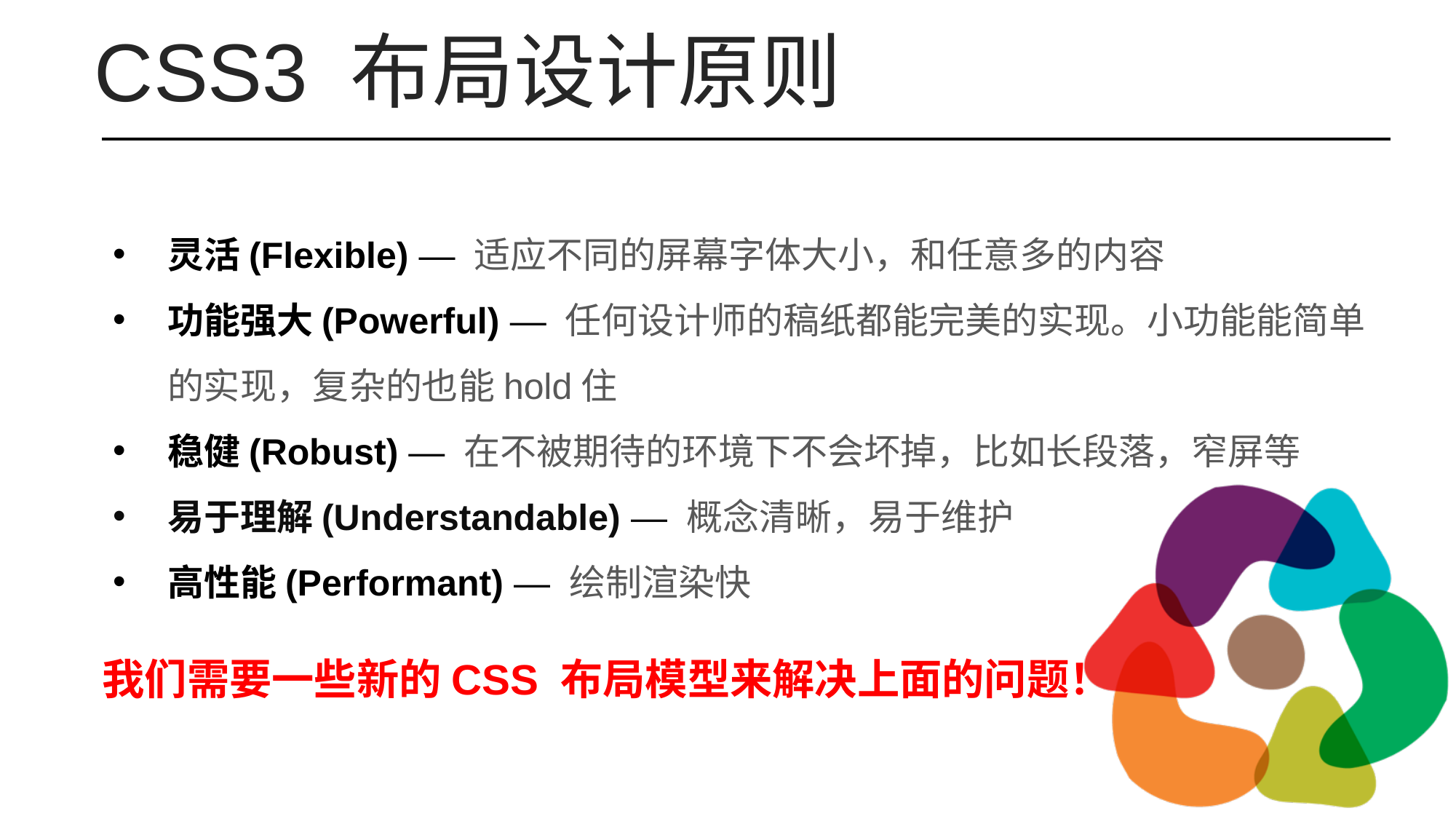

CSS3 布局设计原则
灵活(Flexible) — 适应不同的屏幕字体大小，和任意多的内容
功能强大(Powerful) — 任何设计师的稿纸都能完美的实现。小功能能简单的实现，复杂的也能hold住
稳健(Robust) — 在不被期待的环境下不会坏掉，比如长段落，窄屏等
易于理解(Understandable) — 概念清晰，易于维护
高性能(Performant) — 绘制渲染快
我们需要一些新的CSS 布局模型来解决上面的问题！